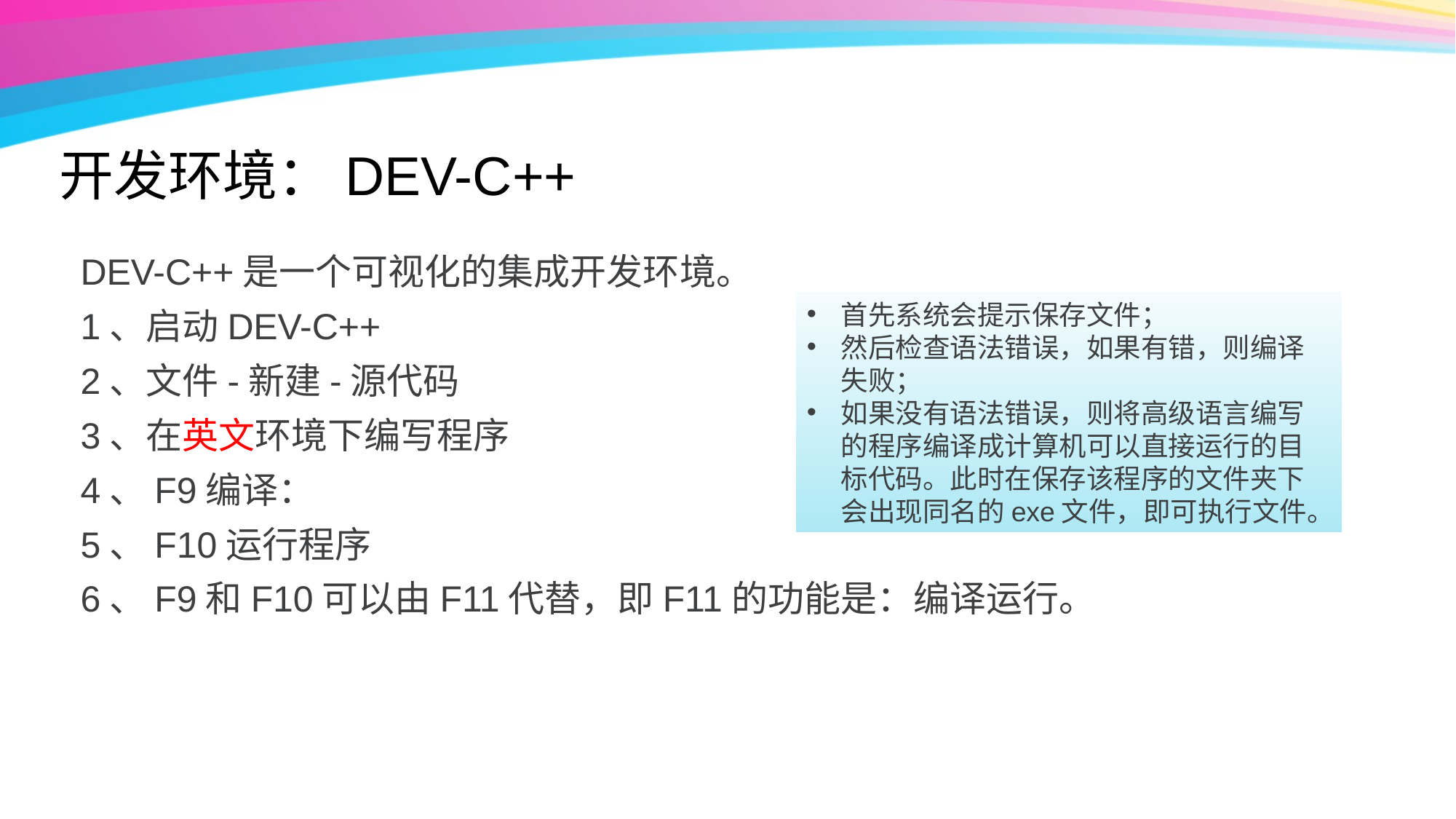

# 开发环境：DEV-C++
DEV-C++是一个可视化的集成开发环境。
1、启动DEV-C++
2、文件-新建-源代码
3、在英文环境下编写程序
4、F9编译：
5、F10运行程序
6、F9和F10可以由F11代替，即F11的功能是：编译运行。

首先系统会提示保存文件；
然后检查语法错误，如果有错，则编译失败；
如果没有语法错误，则将高级语言编写的程序编译成计算机可以直接运行的目标代码。此时在保存该程序的文件夹下会出现同名的exe文件，即可执行文件。